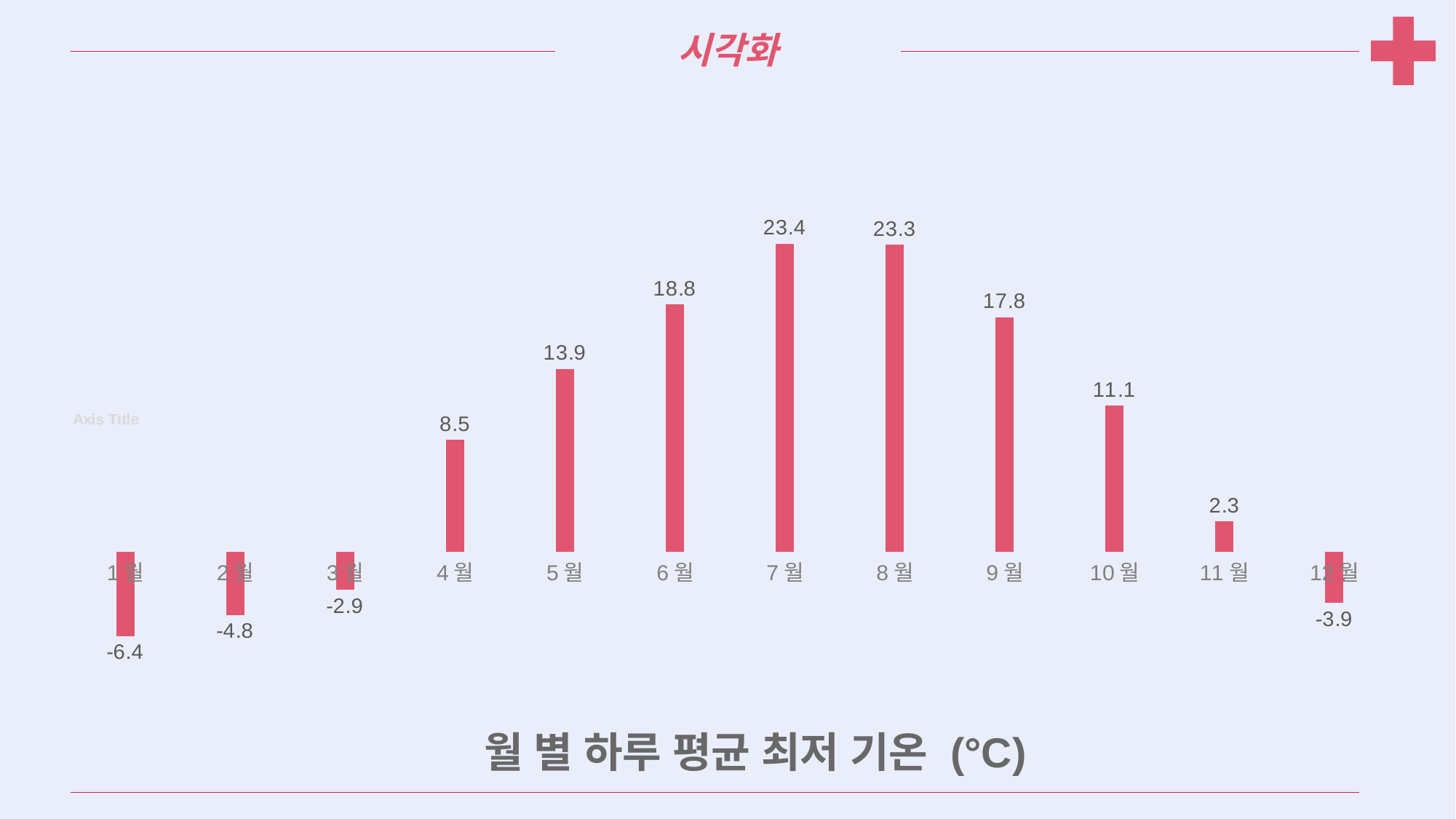

시각화

### Chart: 월 별 하루 평균 최저 기온 (°C)

| Category | 계열 1 |
|---|---|
| 1월 | -6.4 |
| 2월 | -4.8 |
| 3월 | -2.9 |
| 4월 | 8.5 |
| 5월 | 13.9 |
| 6월 | 18.8 |
| 7월 | 23.4 |
| 8월 | 23.3 |
| 9월 | 17.8 |
| 10월 | 11.1 |
| 11월 | 2.3 |
| 12월 | -3.9 |